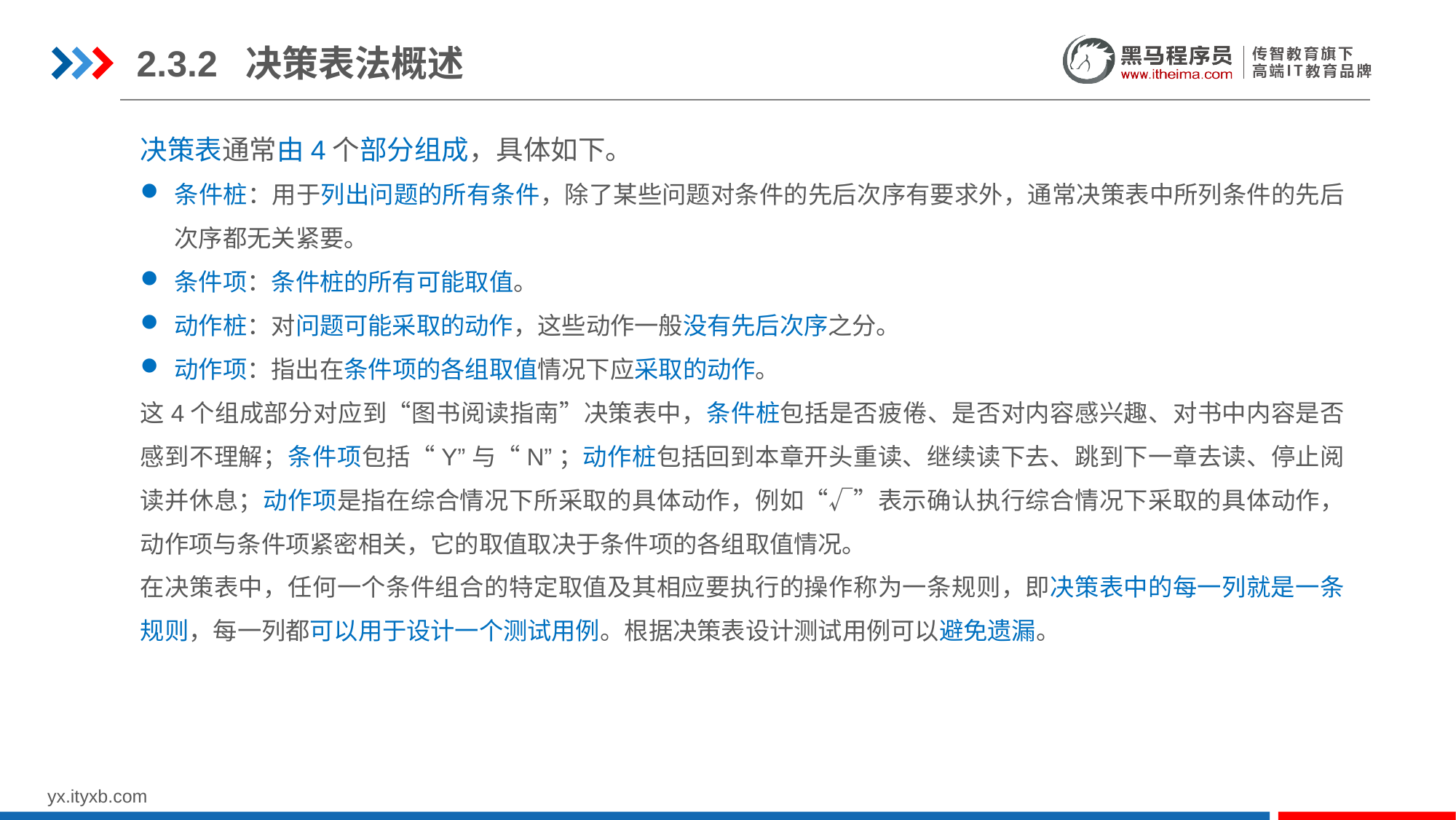

2.3.2	决策表法概述
决策表通常由4个部分组成，具体如下。
条件桩：用于列出问题的所有条件，除了某些问题对条件的先后次序有要求外，通常决策表中所列条件的先后次序都无关紧要。
条件项：条件桩的所有可能取值。
动作桩：对问题可能采取的动作，这些动作一般没有先后次序之分。
动作项：指出在条件项的各组取值情况下应采取的动作。
这4个组成部分对应到“图书阅读指南”决策表中，条件桩包括是否疲倦、是否对内容感兴趣、对书中内容是否感到不理解；条件项包括“Y”与“N”；动作桩包括回到本章开头重读、继续读下去、跳到下一章去读、停止阅读并休息；动作项是指在综合情况下所采取的具体动作，例如“√”表示确认执行综合情况下采取的具体动作，动作项与条件项紧密相关，它的取值取决于条件项的各组取值情况。
在决策表中，任何一个条件组合的特定取值及其相应要执行的操作称为一条规则，即决策表中的每一列就是一条规则，每一列都可以用于设计一个测试用例。根据决策表设计测试用例可以避免遗漏。